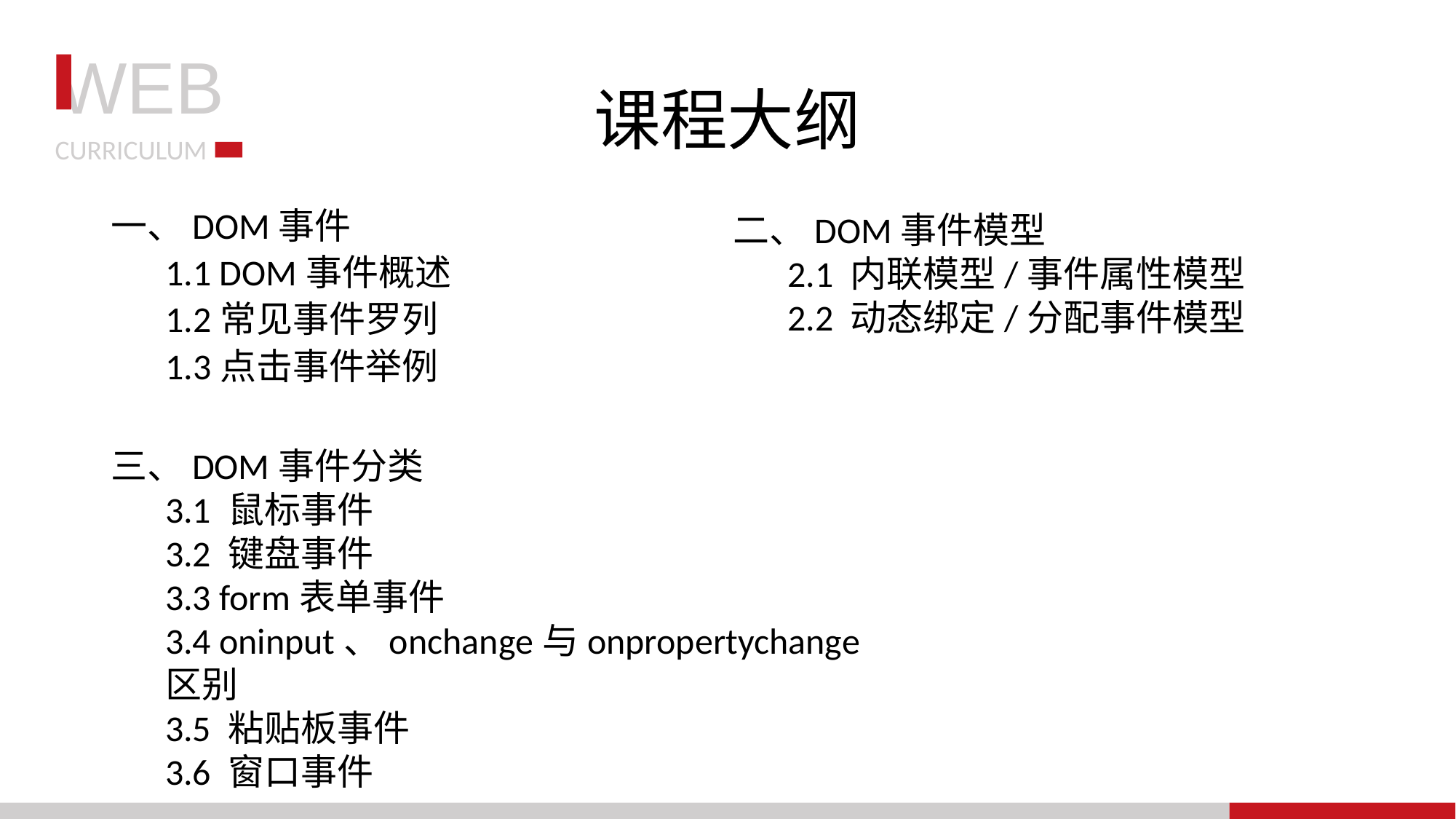

# 课程大纲
一、DOM事件
1.1 DOM事件概述
1.2常见事件罗列
1.3点击事件举例

二、DOM事件模型
2.1 内联模型/事件属性模型
2.2 动态绑定/分配事件模型
三、DOM事件分类
3.1 鼠标事件
3.2 键盘事件
3.3 form表单事件
3.4 oninput、onchange与onpropertychange区别
3.5 粘贴板事件
3.6 窗口事件